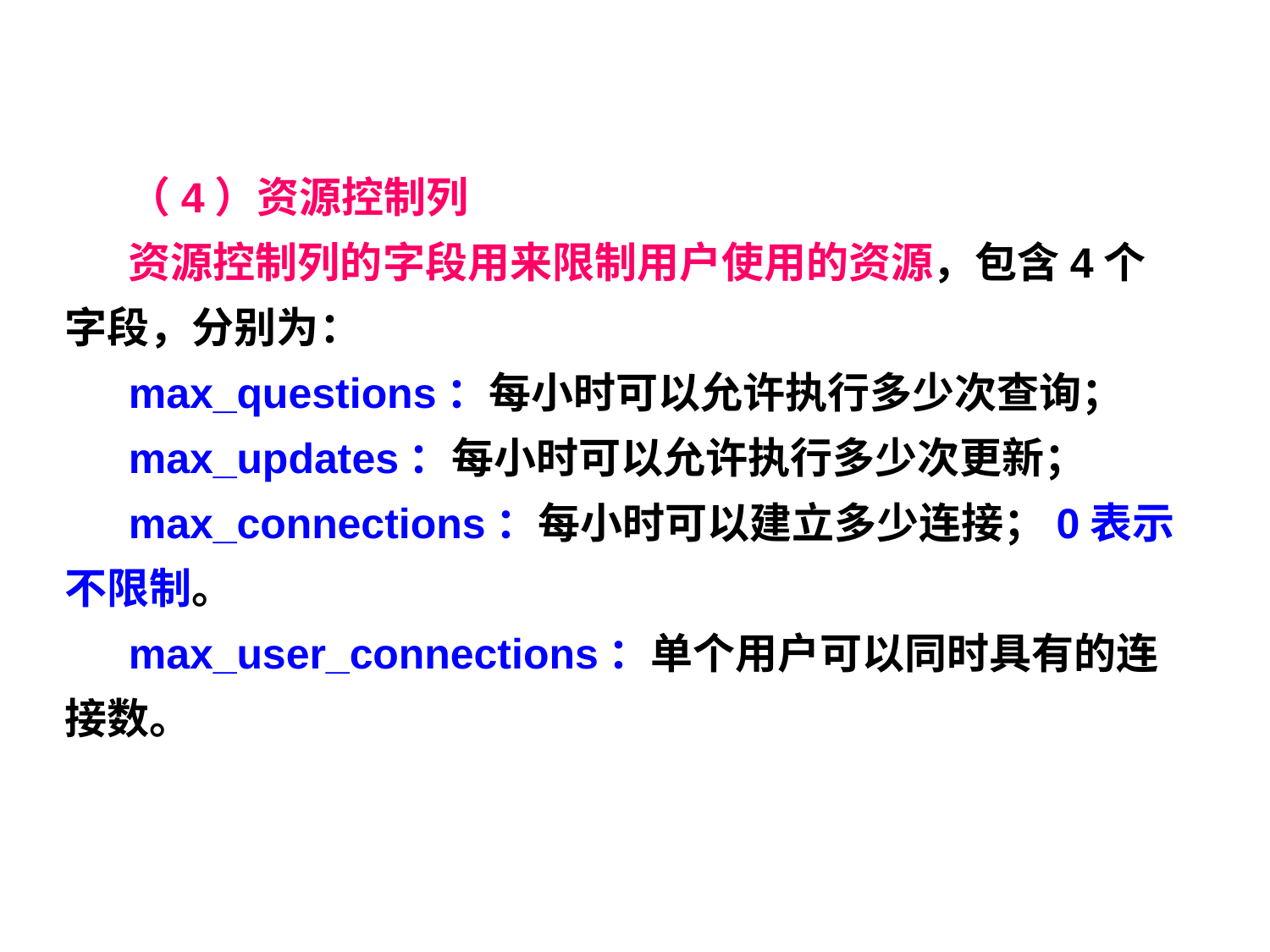

（4）资源控制列
资源控制列的字段用来限制用户使用的资源，包含4个字段，分别为：
max_questions：每小时可以允许执行多少次查询；
max_updates：每小时可以允许执行多少次更新；
max_connections：每小时可以建立多少连接；0表示不限制。
max_user_connections：单个用户可以同时具有的连接数。